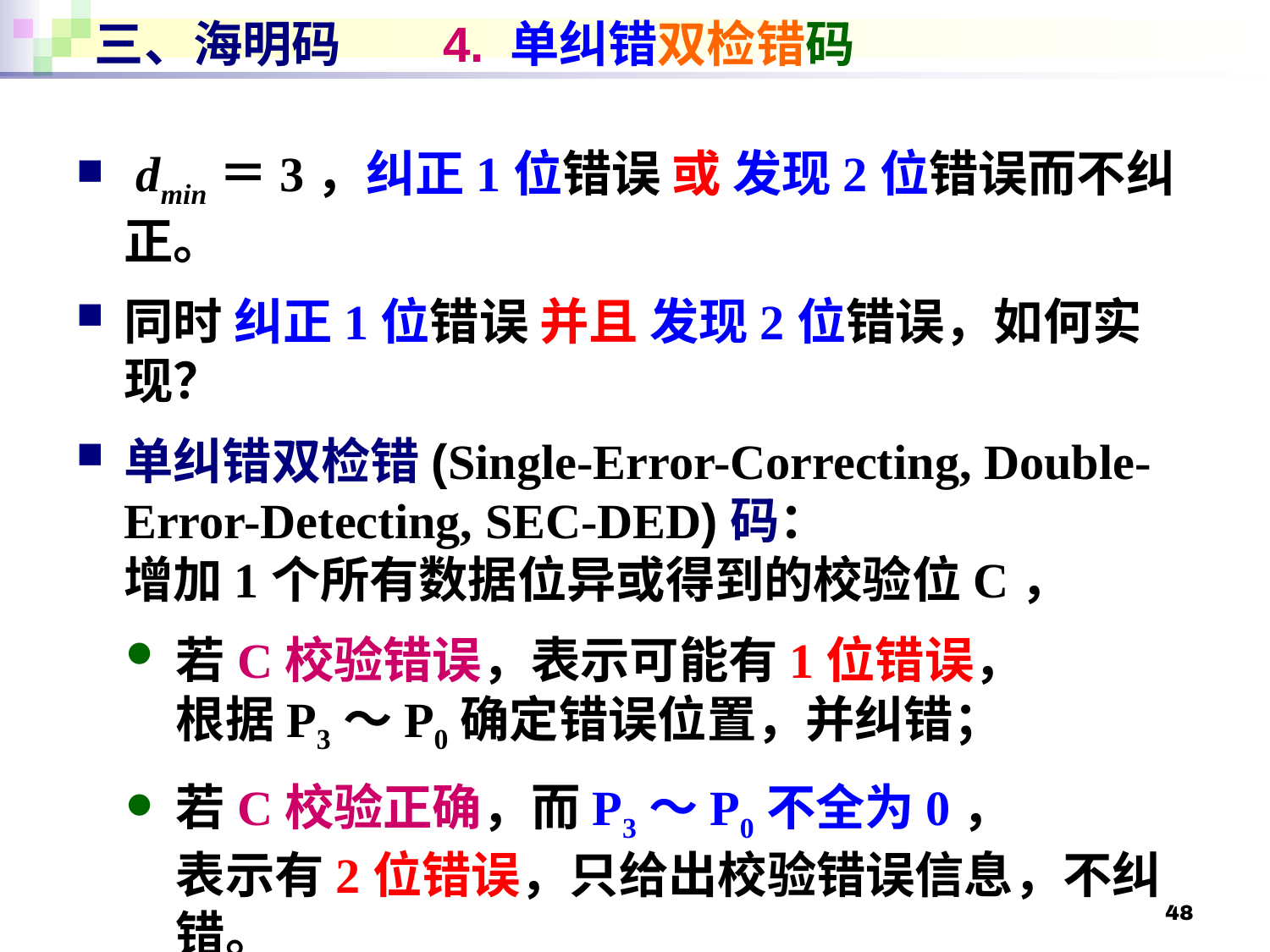

# 三、海明码        4. 单纠错双检错码
 dmin＝3，纠正1位错误 或 发现2位错误而不纠正。
同时 纠正1位错误 并且 发现2位错误，如何实现？
单纠错双检错(Single-Error-Correcting, Double-Error-Detecting, SEC-DED)码：
增加1个所有数据位异或得到的校验位C，
若C校验错误，表示可能有1位错误，
根据P3～P0确定错误位置，并纠错；
若C校验正确，而P3～P0不全为0，
表示有2位错误，只给出校验错误信息，不纠错。
48